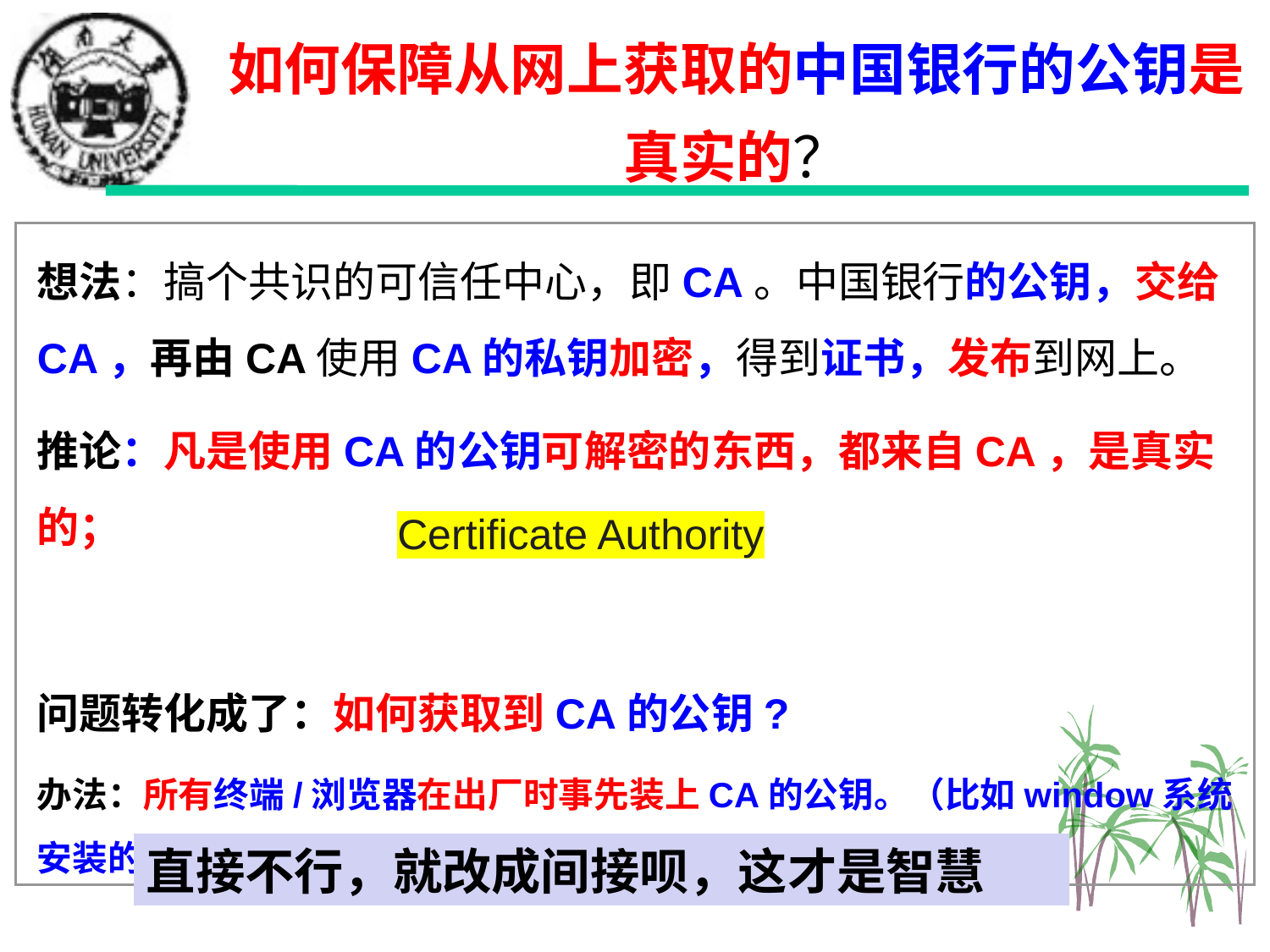

如何保障从网上获取的中国银行的公钥是真实的？
想法：搞个共识的可信任中心，即CA。中国银行的公钥，交给CA，再由CA使用CA的私钥加密，得到证书，发布到网上。
推论：凡是使用CA的公钥可解密的东西，都来自CA，是真实的；

问题转化成了：如何获取到CA的公钥?
办法：所有终端/浏览器在出厂时事先装上CA的公钥。（比如window系统安装的时候就装上相关证书）
Certificate Authority
直接不行，就改成间接呗，这才是智慧